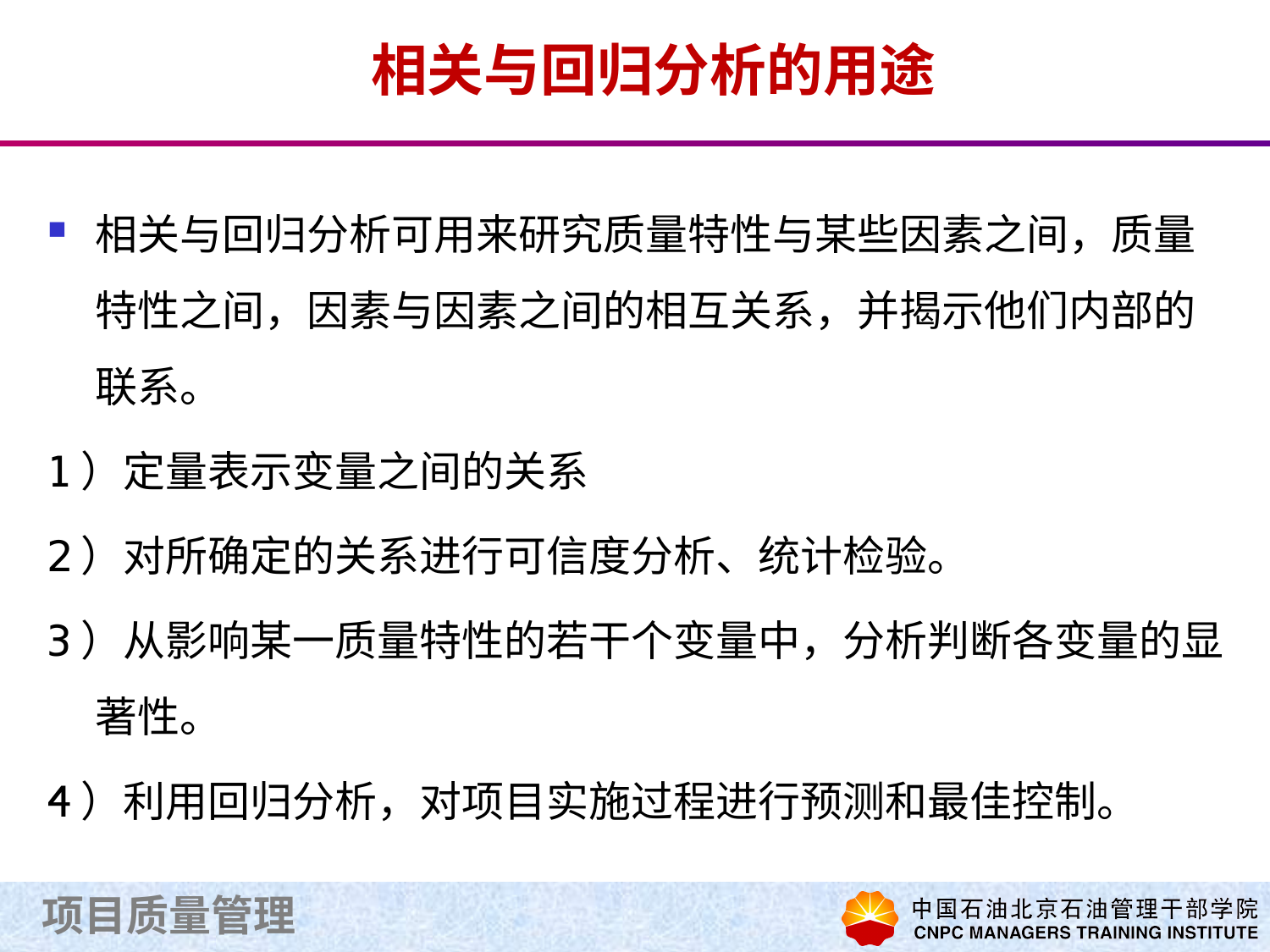

# 相关与回归分析的用途
相关与回归分析可用来研究质量特性与某些因素之间，质量特性之间，因素与因素之间的相互关系，并揭示他们内部的联系。
1）定量表示变量之间的关系
2）对所确定的关系进行可信度分析、统计检验。
3）从影响某一质量特性的若干个变量中，分析判断各变量的显著性。
4）利用回归分析，对项目实施过程进行预测和最佳控制。